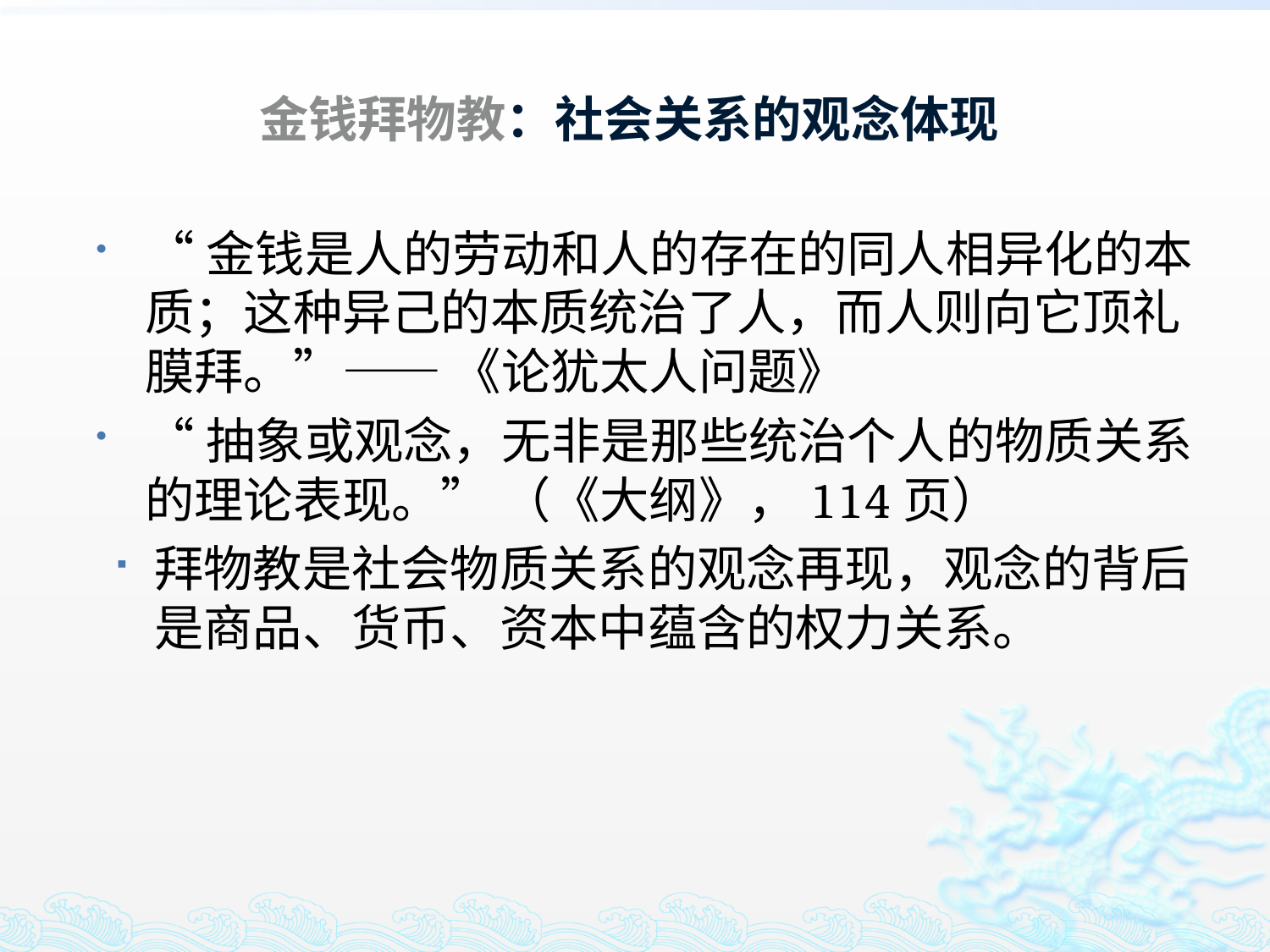

# 金钱拜物教：社会关系的观念体现
“金钱是人的劳动和人的存在的同人相异化的本质；这种异己的本质统治了人，而人则向它顶礼膜拜。”—— 《论犹太人问题》
“抽象或观念，无非是那些统治个人的物质关系的理论表现。” （《大纲》，114页）
拜物教是社会物质关系的观念再现，观念的背后是商品、货币、资本中蕴含的权力关系。